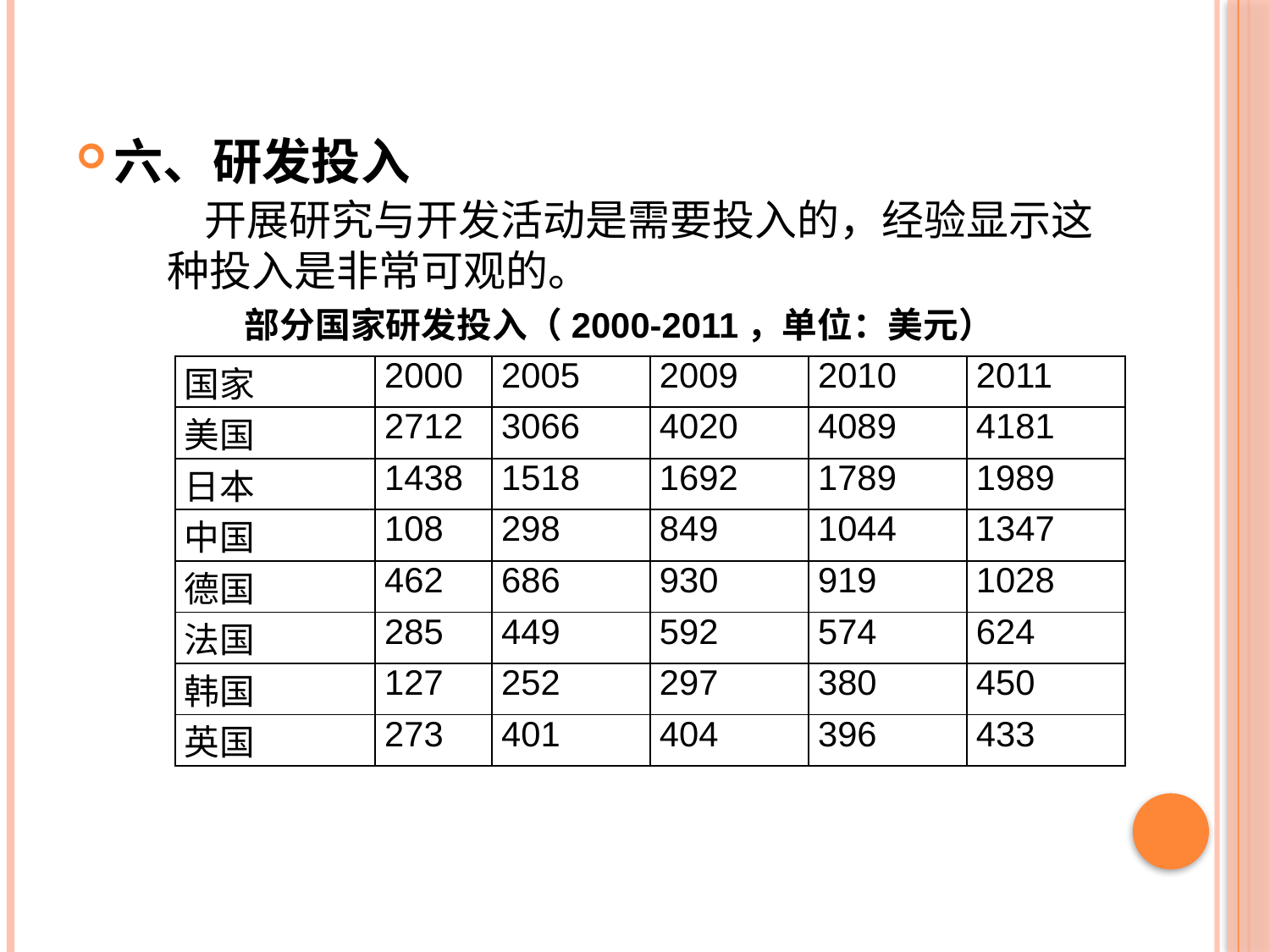

# 六、研发投入
开展研究与开发活动是需要投入的，经验显示这种投入是非常可观的。
部分国家研发投入（2000-2011，单位：美元）
| 国家 | 2000 | 2005 | 2009 | 2010 | 2011 |
| --- | --- | --- | --- | --- | --- |
| 美国 | 2712 | 3066 | 4020 | 4089 | 4181 |
| 日本 | 1438 | 1518 | 1692 | 1789 | 1989 |
| 中国 | 108 | 298 | 849 | 1044 | 1347 |
| 德国 | 462 | 686 | 930 | 919 | 1028 |
| 法国 | 285 | 449 | 592 | 574 | 624 |
| 韩国 | 127 | 252 | 297 | 380 | 450 |
| 英国 | 273 | 401 | 404 | 396 | 433 |